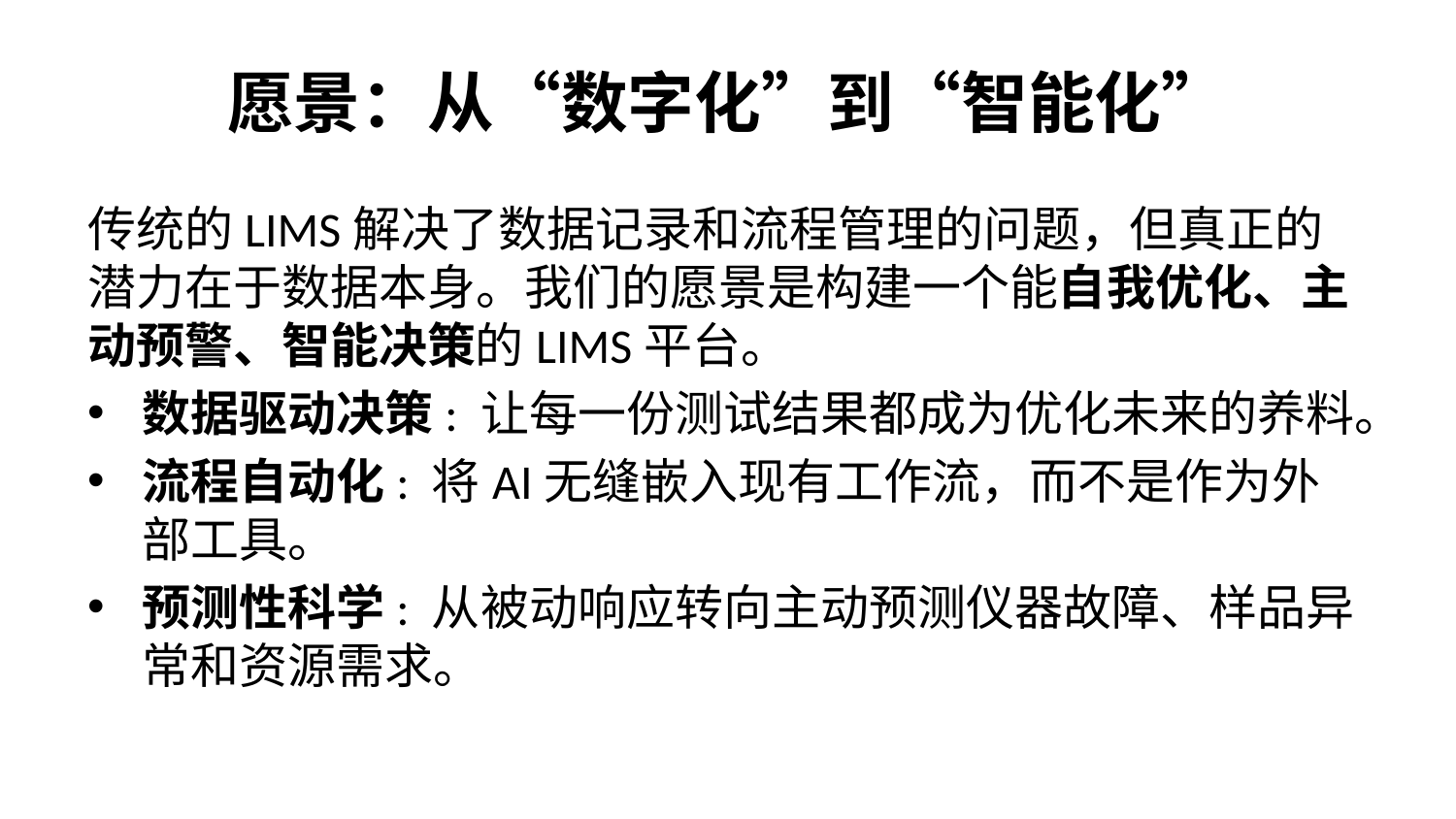

# 愿景：从“数字化”到“智能化”
传统的LIMS解决了数据记录和流程管理的问题，但真正的潜力在于数据本身。我们的愿景是构建一个能自我优化、主动预警、智能决策的LIMS平台。
数据驱动决策: 让每一份测试结果都成为优化未来的养料。
流程自动化: 将AI无缝嵌入现有工作流，而不是作为外部工具。
预测性科学: 从被动响应转向主动预测仪器故障、样品异常和资源需求。